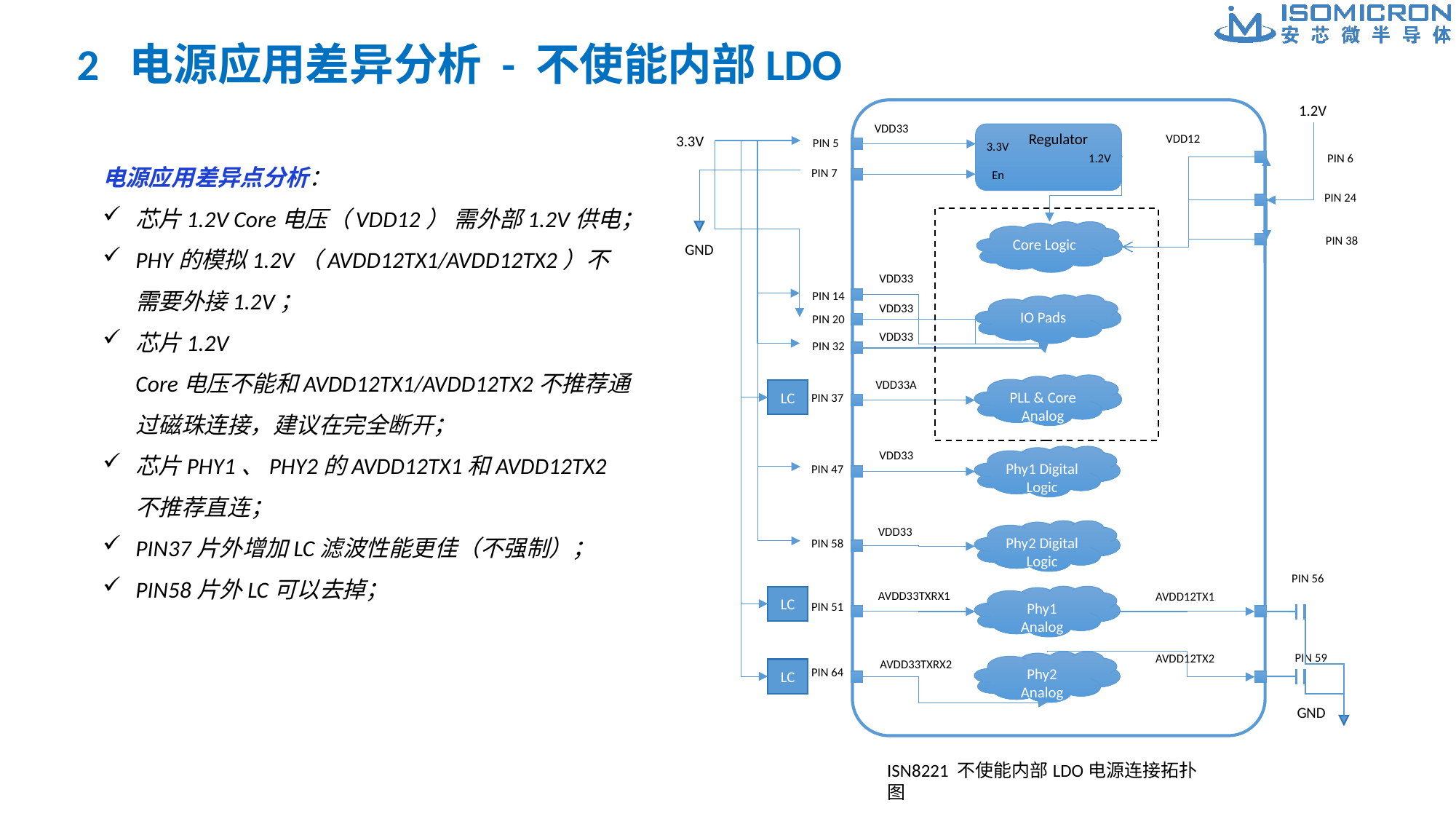

# 2  电源应用差异分析 - 不使能内部LDO
1.2V

3.3V
VDD33

Regulator
VDD12
PIN 5
3.3V

1.2V
PIN 6

PIN 7
En

PIN 24

Core Logic
PIN 38
GND

VDD33
PIN 14

IO Pads
VDD33
PIN 20

VDD33
PIN 32

VDD33A
PLL & Core Analog
LC
PIN 37

VDD33
Phy1 Digital Logic
PIN 47

VDD33
Phy2 Digital Logic
PIN 58

PIN 56
AVDD33TXRX1
AVDD12TX1
Phy1 Analog
LC
PIN 51

PIN 59
AVDD12TX2
AVDD33TXRX2
Phy2 Analog
LC
PIN 64

GND

电源应用差异点分析：
芯片1.2V Core电压（VDD12） 需外部1.2V供电；
PHY的模拟1.2V（AVDD12TX1/AVDD12TX2）不需要外接1.2V；
芯片1.2V Core电压不能和AVDD12TX1/AVDD12TX2不推荐通过磁珠连接，建议在完全断开；
芯片PHY1、PHY2的AVDD12TX1和AVDD12TX2不推荐直连；
PIN37片外增加LC滤波性能更佳（不强制）；
PIN58片外LC可以去掉；

ISN8221 不使能内部LDO电源连接拓扑图